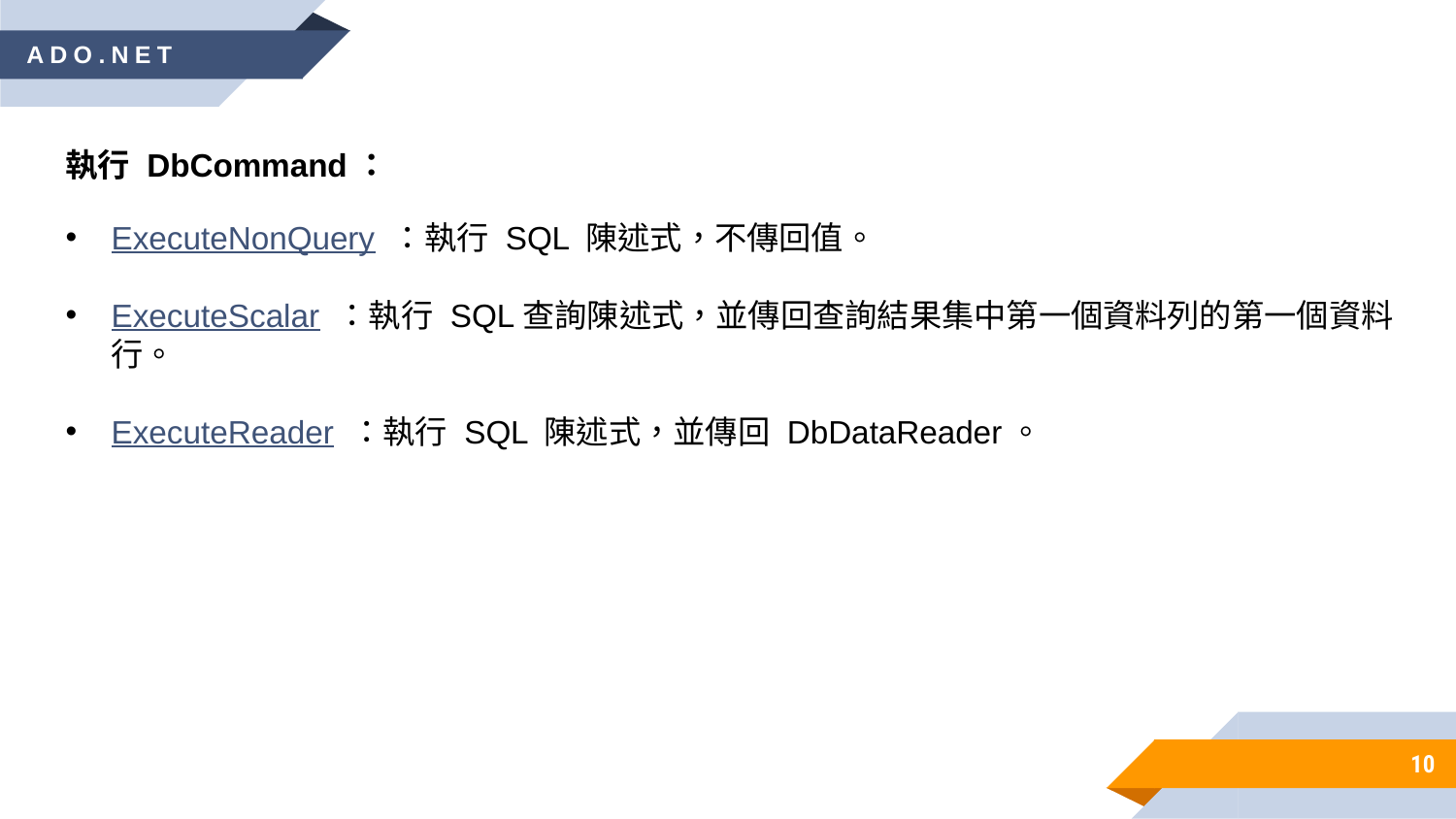

ADO.NET
執行 DbCommand：

ExecuteNonQuery ：執行 SQL 陳述式，不傳回值。

ExecuteScalar ：執行 SQL查詢陳述式，並傳回查詢結果集中第一個資料列的第一個資料行。

ExecuteReader ：執行 SQL 陳述式，並傳回 DbDataReader。
10